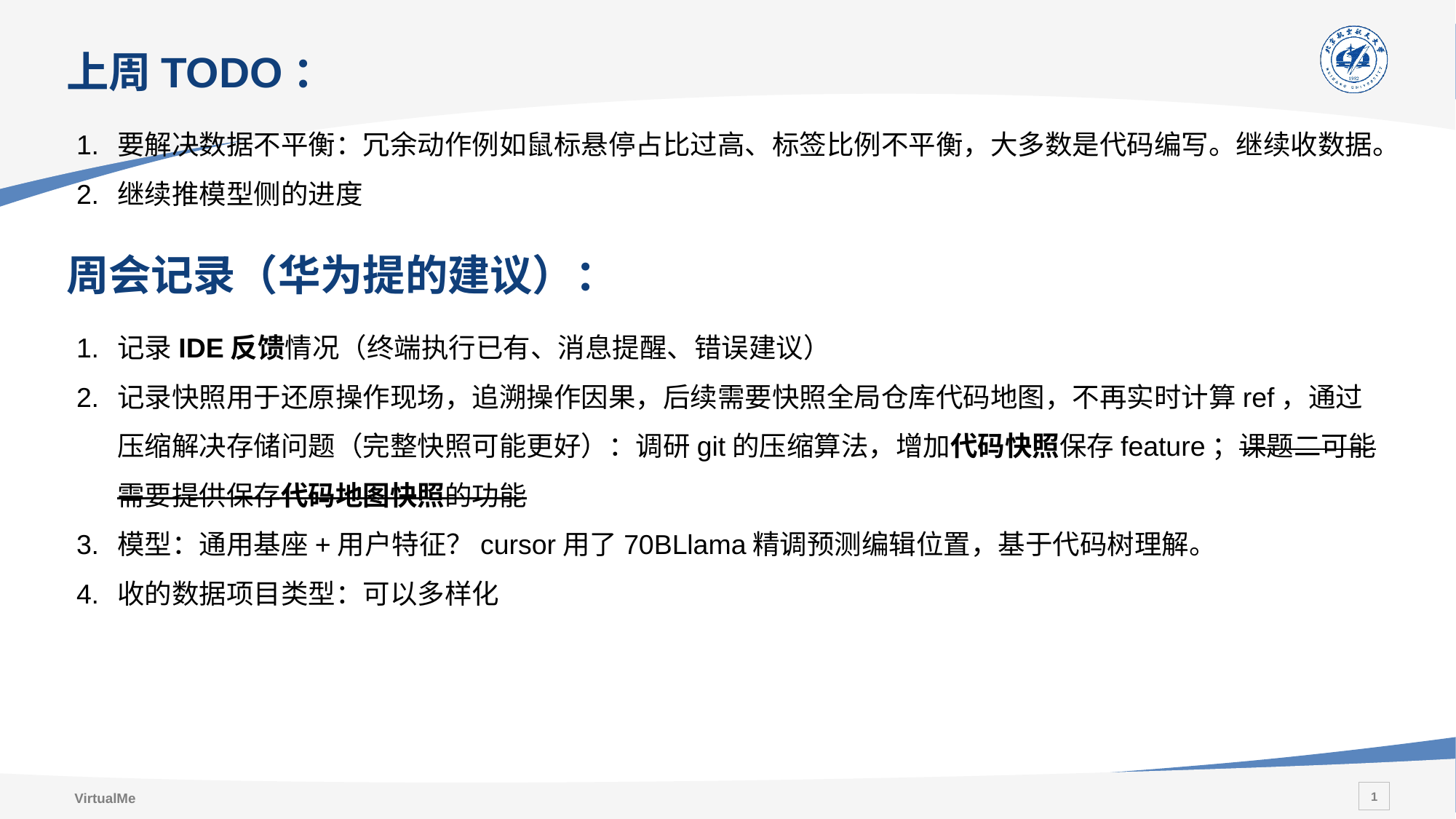

# 上周TODO：
要解决数据不平衡：冗余动作例如鼠标悬停占比过高、标签比例不平衡，大多数是代码编写。继续收数据。
继续推模型侧的进度

周会记录（华为提的建议）：
记录IDE反馈情况（终端执行已有、消息提醒、错误建议）
记录快照用于还原操作现场，追溯操作因果，后续需要快照全局仓库代码地图，不再实时计算ref，通过压缩解决存储问题（完整快照可能更好）：调研git的压缩算法，增加代码快照保存feature；课题二可能需要提供保存代码地图快照的功能
模型：通用基座+用户特征？cursor用了70BLlama精调预测编辑位置，基于代码树理解。
收的数据项目类型：可以多样化